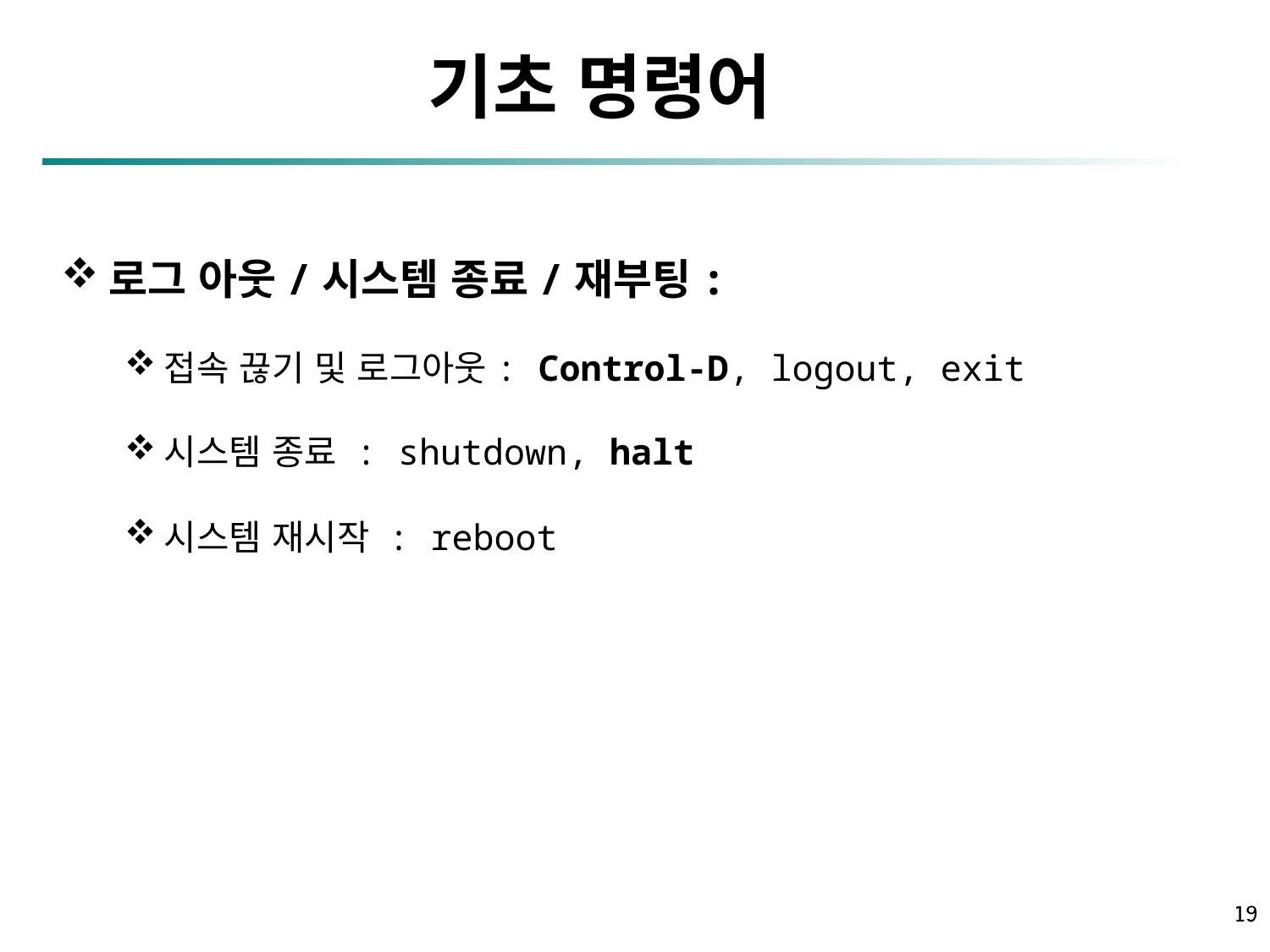

리눅스의 기초
기초 명령어
로그 아웃/시스템 종료/재부팅:

접속 끊기 및 로그아웃: Control-D, logout, exit

시스템 종료 : shutdown, halt

시스템 재시작 : reboot
19